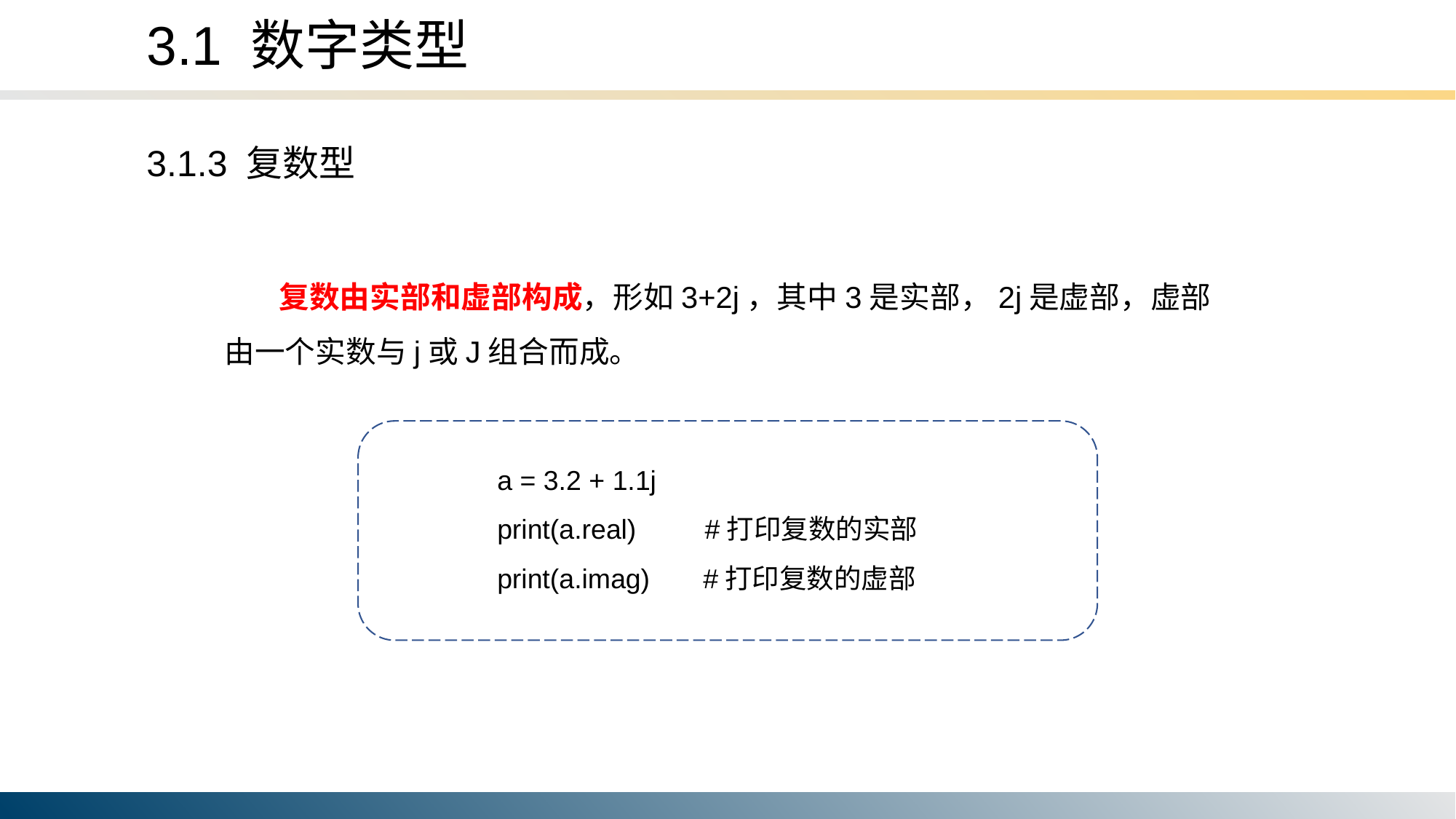

3.1 数字类型

3.1.3 复数型
复数由实部和虚部构成，形如3+2j，其中3是实部，2j是虚部，虚部由一个实数与j或J组合而成。

a = 3.2 + 1.1j
print(a.real)         #打印复数的实部
print(a.imag)       #打印复数的虚部